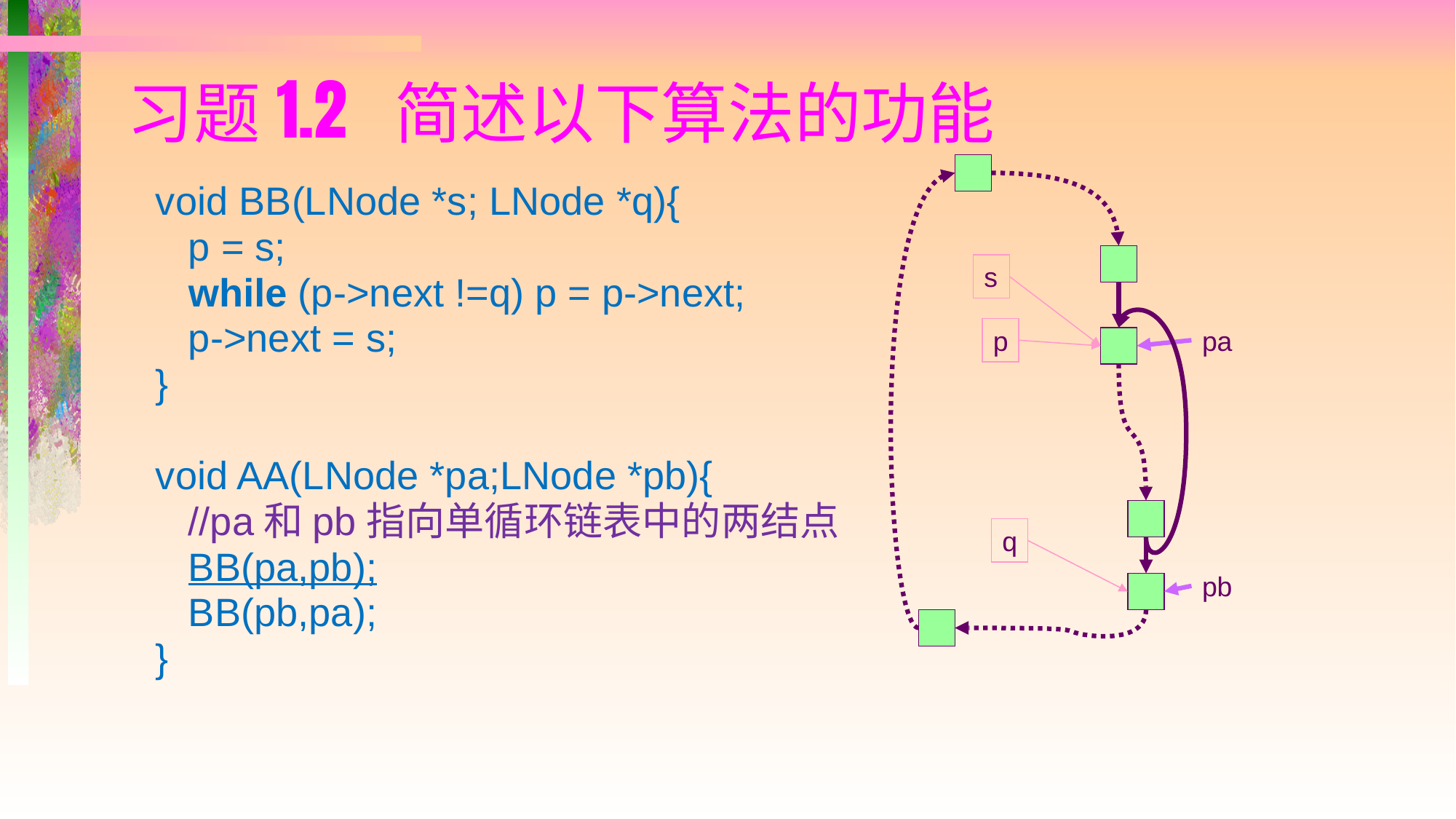

# 习题1.2  简述以下算法的功能

void BB(LNode *s; LNode *q){
   p = s;
   while (p->next !=q) p = p->next;
   p->next = s;
}

void AA(LNode *pa;LNode *pb){
   //pa和pb指向单循环链表中的两结点
   BB(pa,pb);
   BB(pb,pa);
}

s
p
pa

q
pb